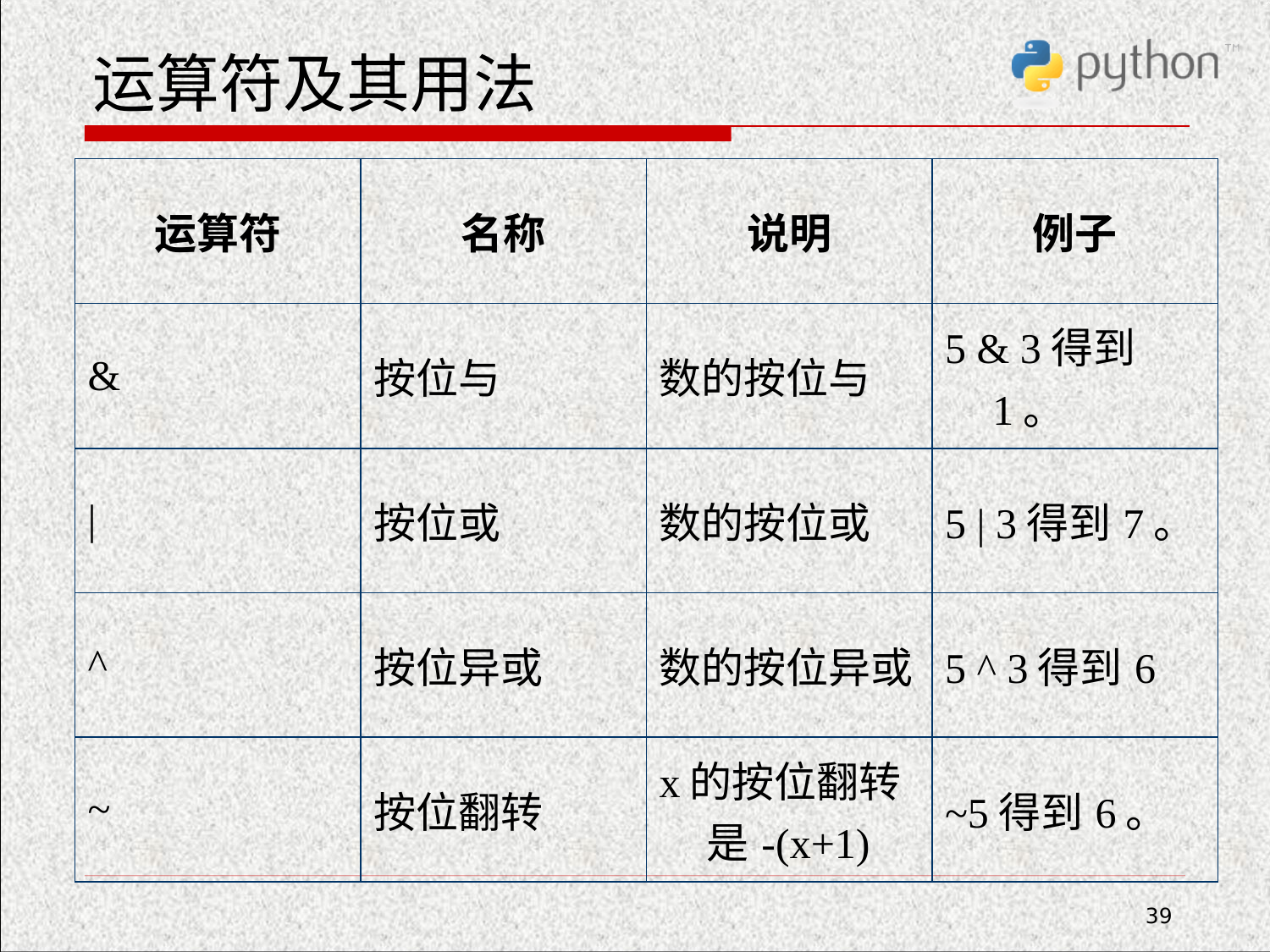

# 运算符及其用法
| 运算符 | 名称 | 说明 | 例子 |
| --- | --- | --- | --- |
| & | 按位与 | 数的按位与 | 5 & 3得到1。 |
| | | 按位或 | 数的按位或 | 5 | 3得到7。 |
| ^ | 按位异或 | 数的按位异或 | 5 ^ 3得到6 |
| ~ | 按位翻转 | x的按位翻转是-(x+1) | ~5得到6。 |
39